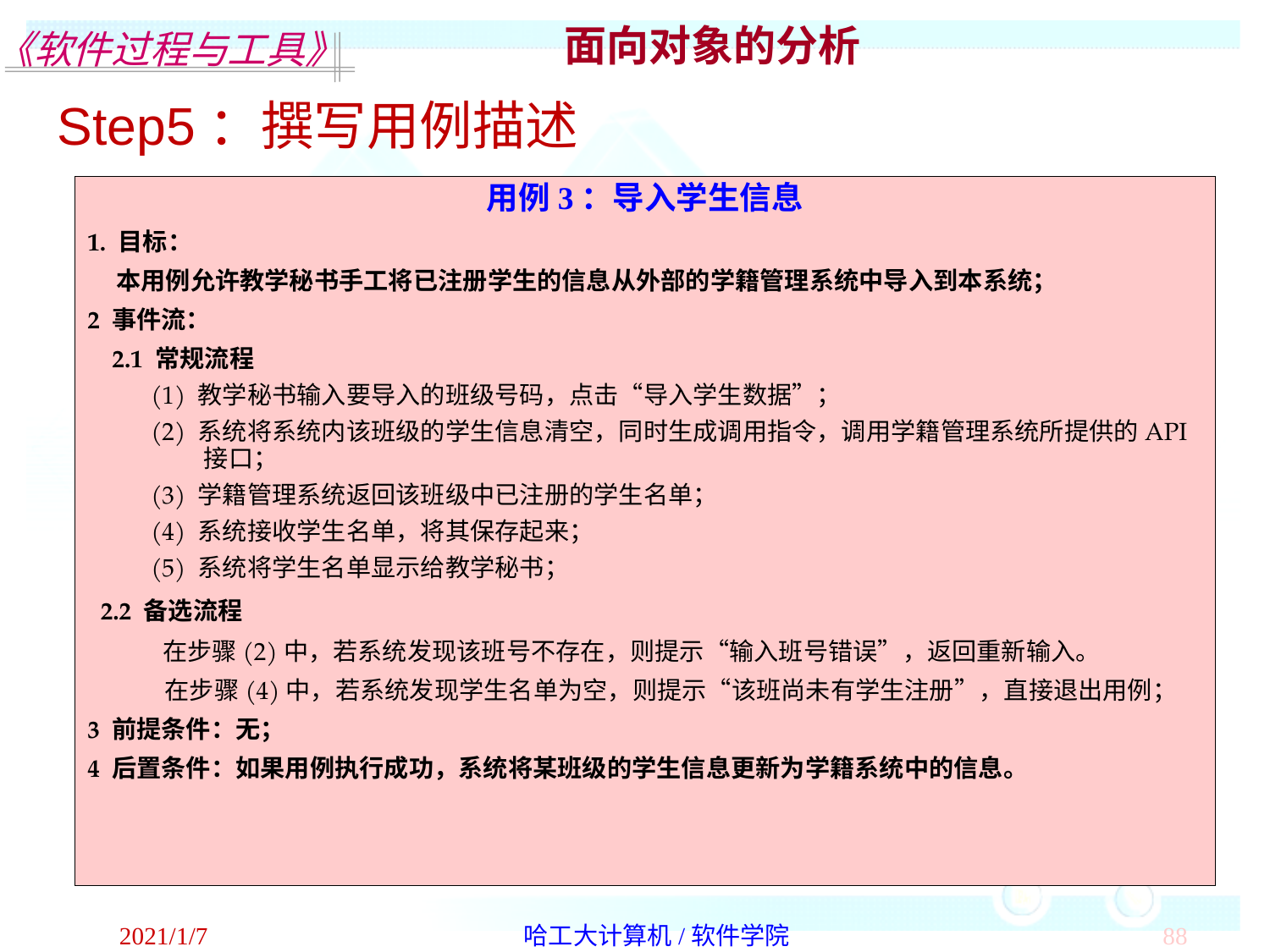

面向对象的分析
Step5：撰写用例描述
用例3：导入学生信息
1. 目标：
    本用例允许教学秘书手工将已注册学生的信息从外部的学籍管理系统中导入到本系统；
2 事件流：
    2.1 常规流程
(1) 教学秘书输入要导入的班级号码，点击“导入学生数据”；
(2) 系统将系统内该班级的学生信息清空，同时生成调用指令，调用学籍管理系统所提供的API接口；
(3) 学籍管理系统返回该班级中已注册的学生名单；
(4) 系统接收学生名单，将其保存起来；
(5) 系统将学生名单显示给教学秘书；
  2.2 备选流程
        	 在步骤(2)中，若系统发现该班号不存在，则提示“输入班号错误”，返回重新输入。
             在步骤(4)中，若系统发现学生名单为空，则提示“该班尚未有学生注册”，直接退出用例；
3 前提条件：无；
4 后置条件：如果用例执行成功，系统将某班级的学生信息更新为学籍系统中的信息。